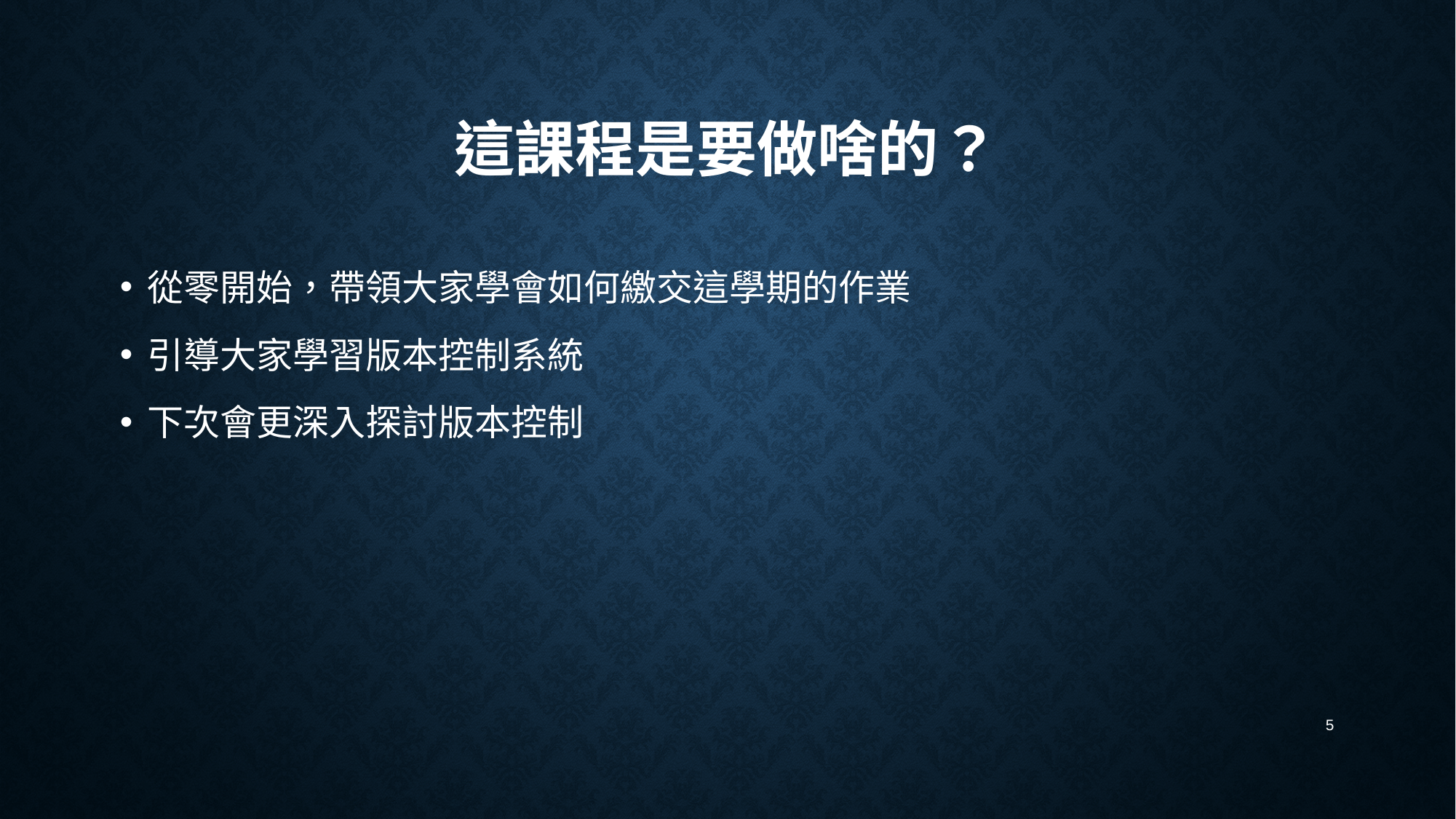

# 這課程是要做啥的？
從零開始，帶領大家學會如何繳交這學期的作業
引導大家學習版本控制系統
下次會更深入探討版本控制
5